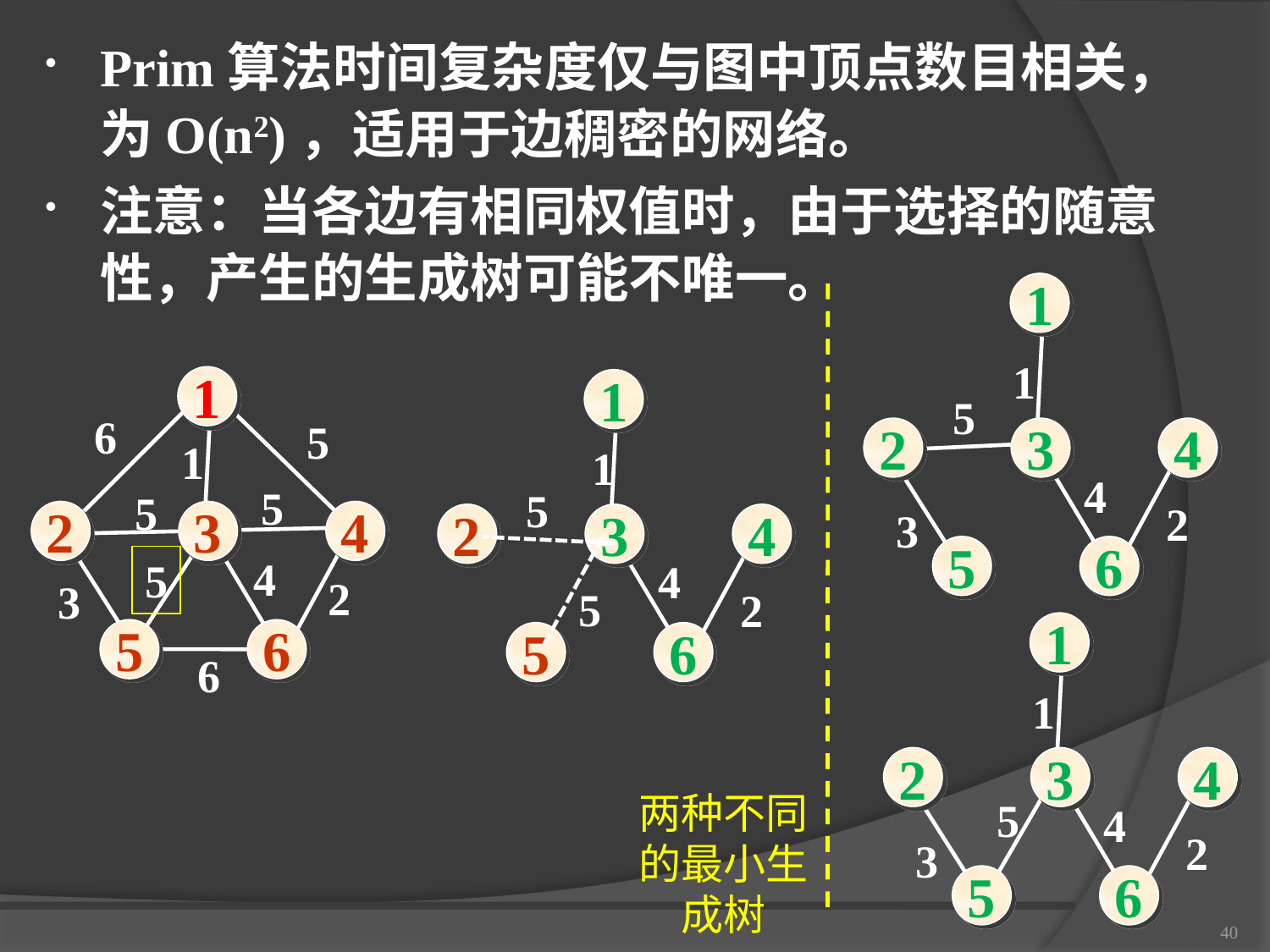

Prim算法时间复杂度仅与图中顶点数目相关，为O(n2)，适用于边稠密的网络。
注意：当各边有相同权值时，由于选择的随意性，产生的生成树可能不唯一。
1

1
5
2
3
4

4
2
3
5
6
1
1

6

5

1
1
5
5
5
2
3
4
2
3
4

4
5

4
2
3
5
2
1

1
2
3
4

5

4
2
3
5
6
5
6
5
6
6

两种不同的最小生成树
40